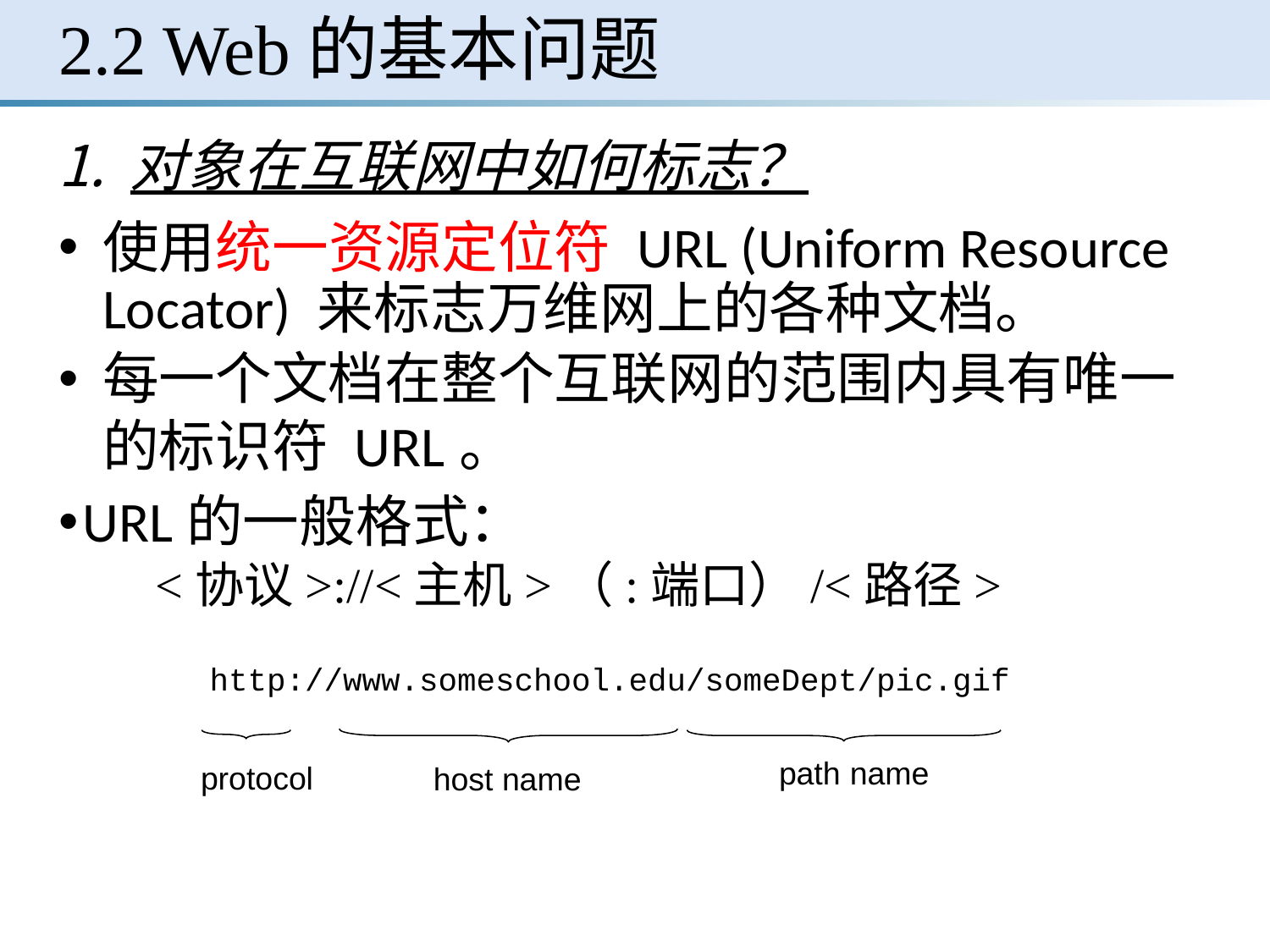

# 2.2 Web的基本问题
对象在互联网中如何标志？
使用统一资源定位符 URL (Uniform Resource Locator) 来标志万维网上的各种文档。
每一个文档在整个互联网的范围内具有唯一的标识符 URL。
URL的一般格式：
    <协议>://<主机>（:端口）/<路径>

http://www.someschool.edu/someDept/pic.gif

path name
protocol
host name